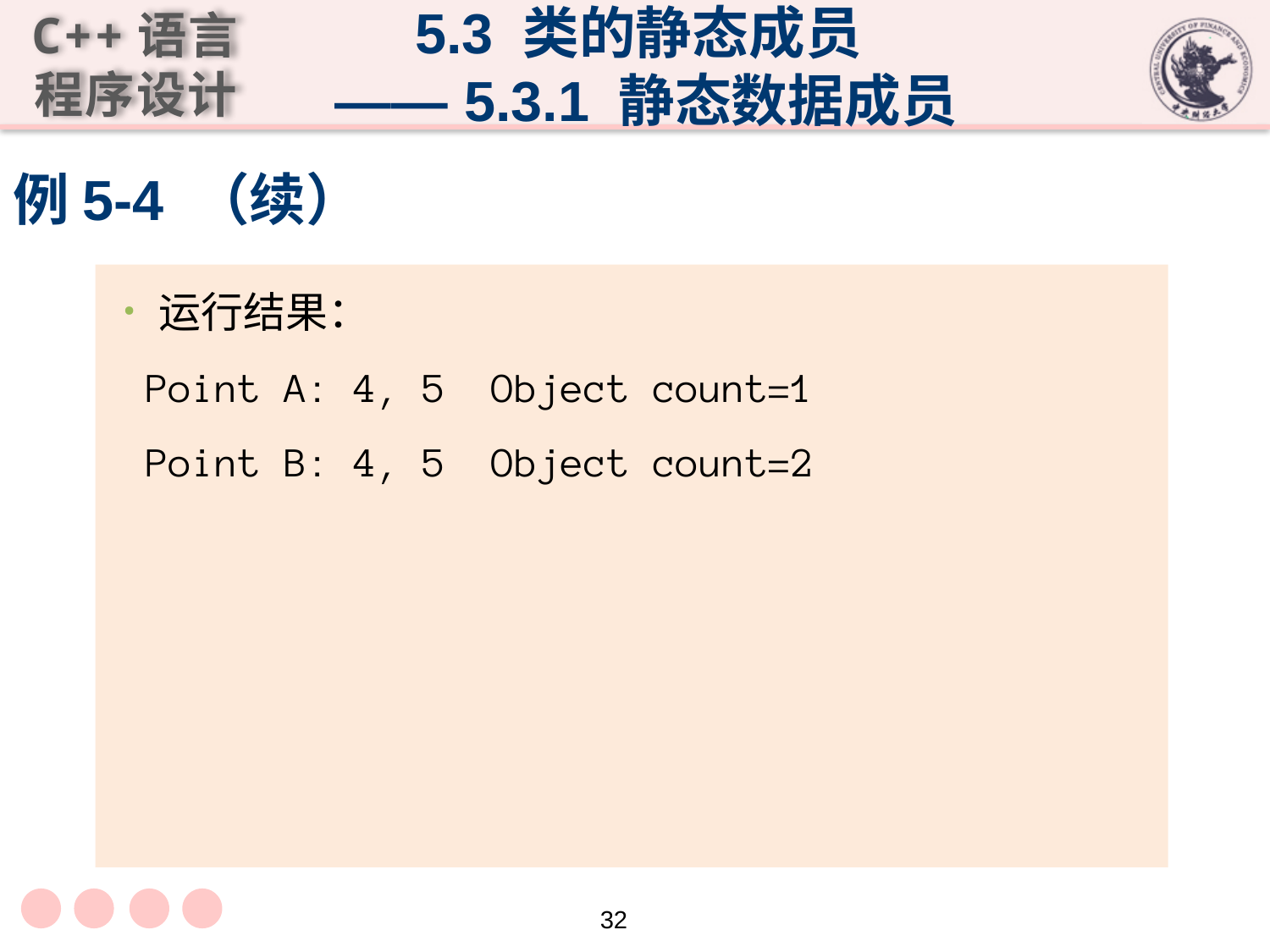

5.3 类的静态成员
 —— 5.3.1 静态数据成员
# 例5-4 （续）
运行结果：
 Point A: 4, 5  Object count=1
 Point B: 4, 5  Object count=2
32